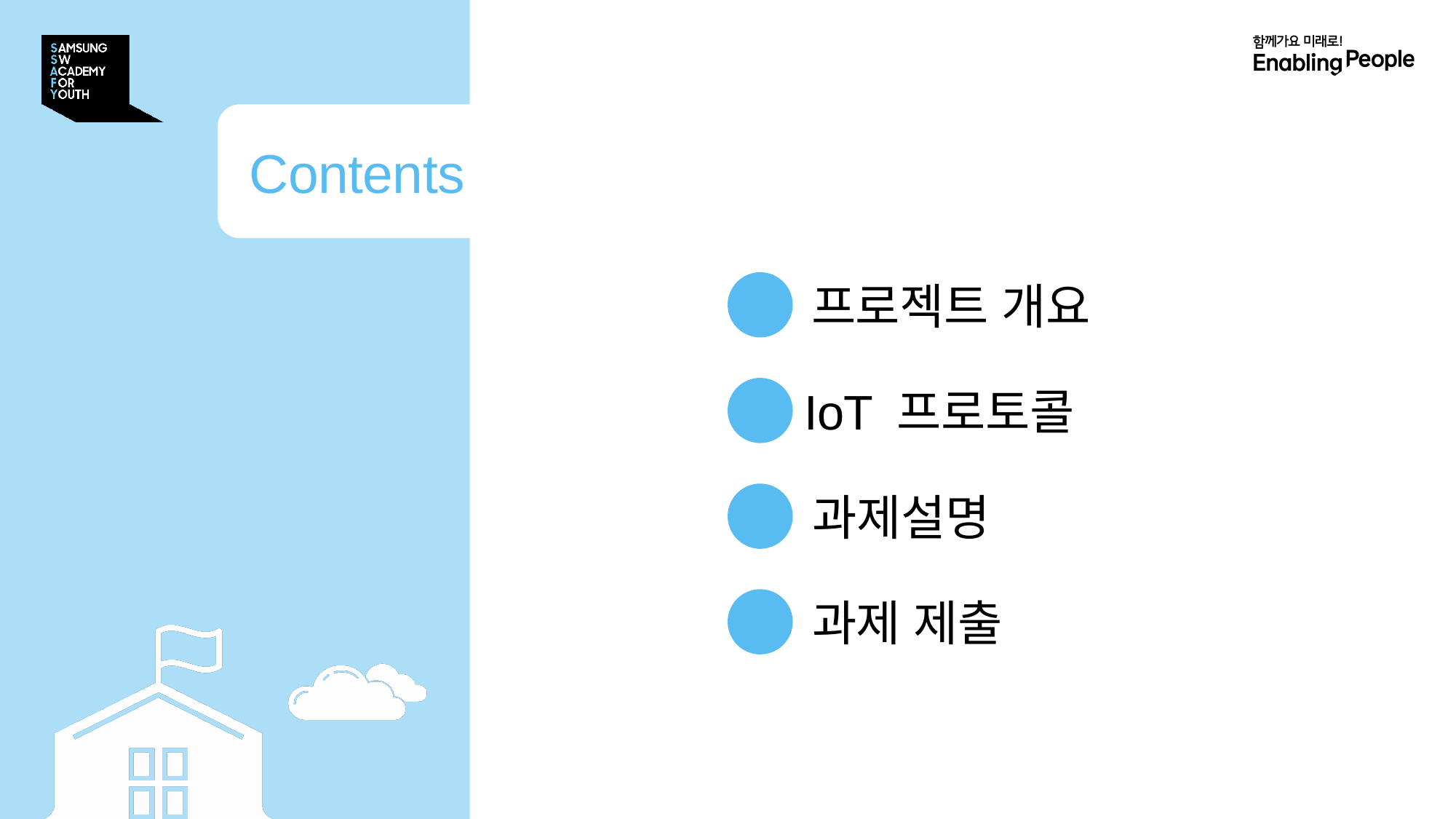

Contents
Ⅰ
프로젝트 개요
Ⅱ
IoT 프로토콜
Ⅲ
과제설명
Ⅳ
과제 제출